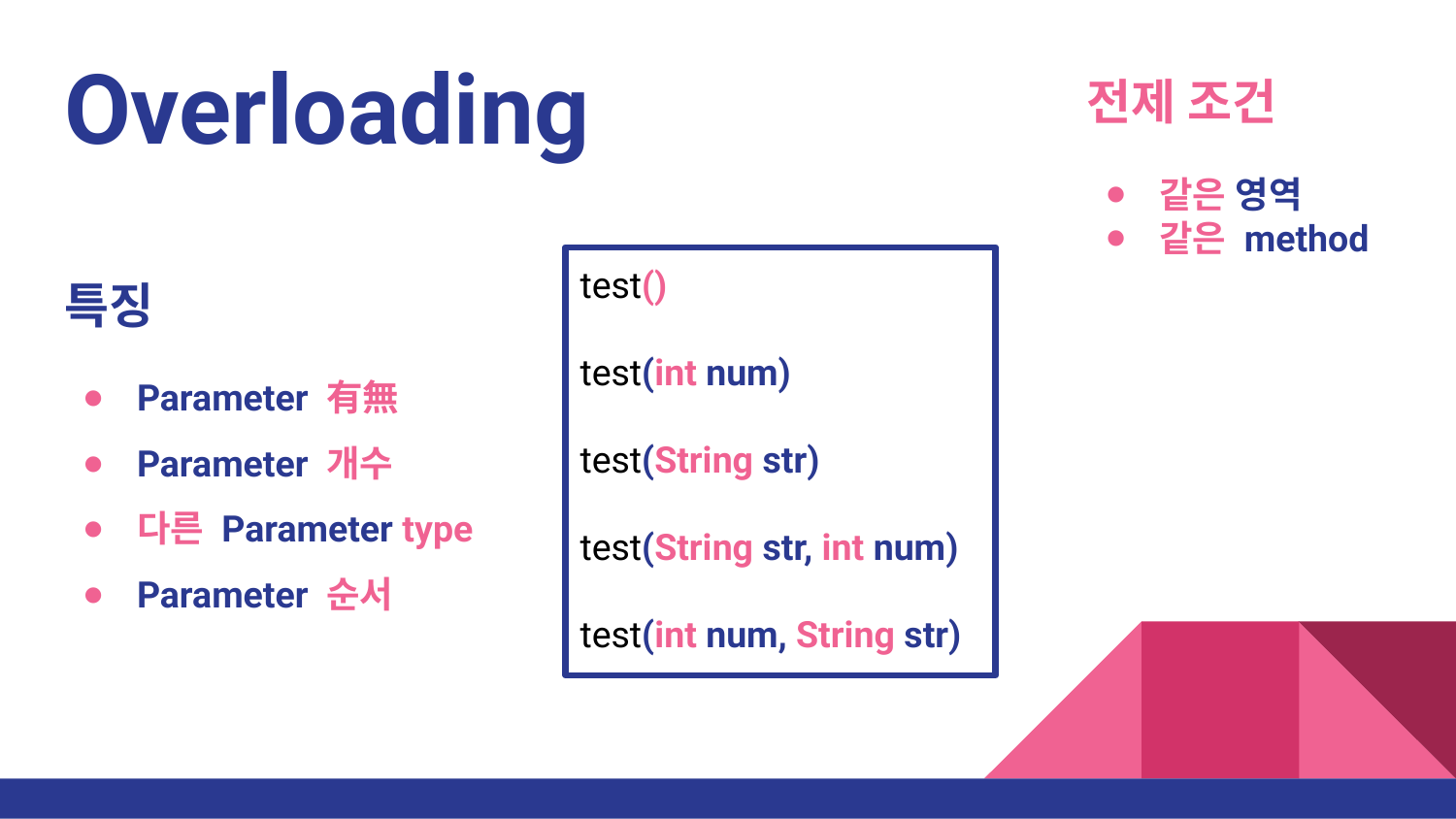

# Overloading
전제 조건
같은 영역
같은 method
test()

test(int num)

test(String str)

test(String str, int num)

test(int num, String str)
특징
Parameter 有無
Parameter 개수
다른 Parameter type
Parameter 순서